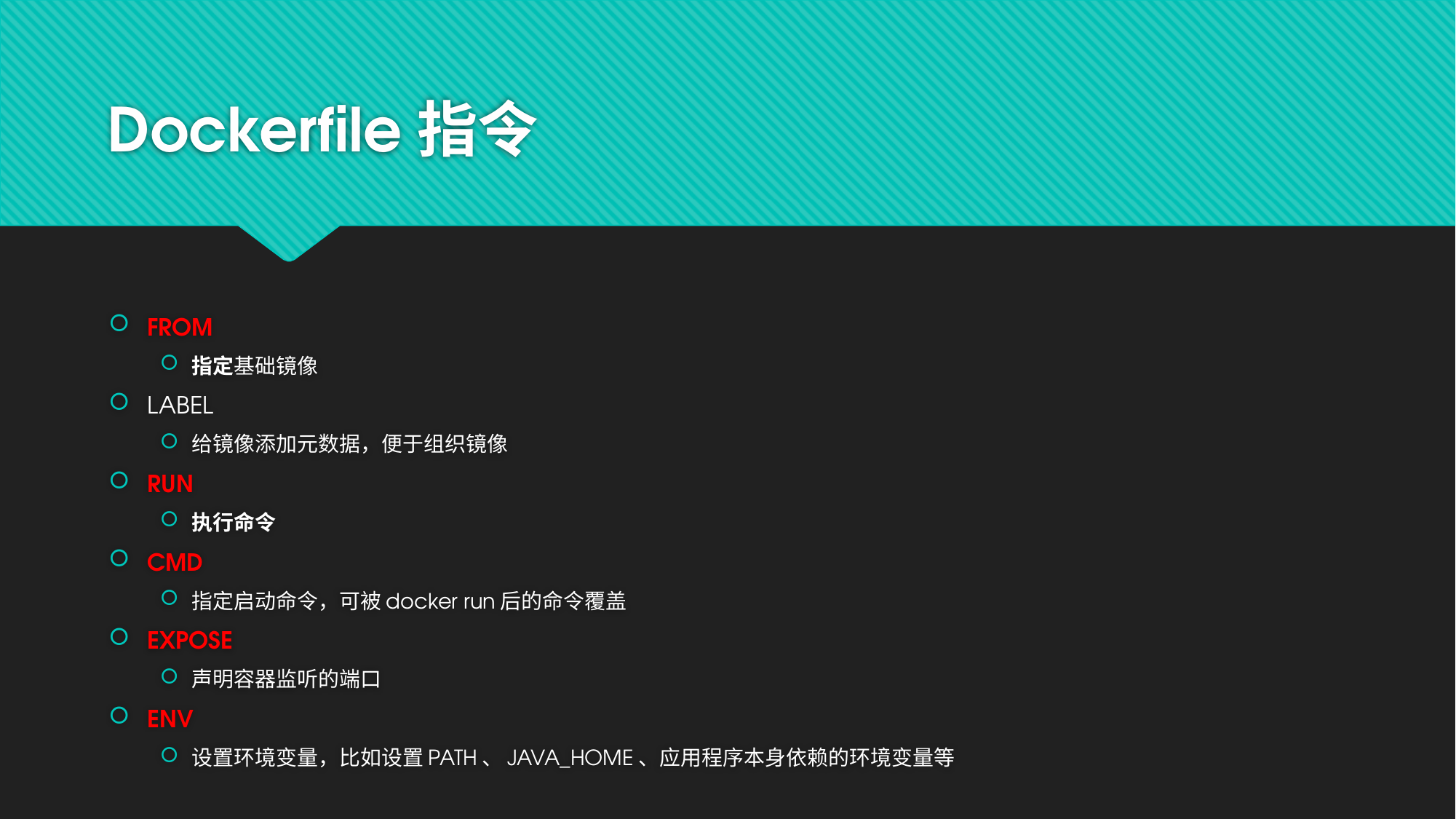

# Dockerfile指令

FROM
指定基础镜像
LABEL
给镜像添加元数据，便于组织镜像
RUN
执行命令
CMD
指定启动命令，可被docker run后的命令覆盖
EXPOSE
声明容器监听的端口
ENV
设置环境变量，比如设置PATH、JAVA_HOME、应用程序本身依赖的环境变量等